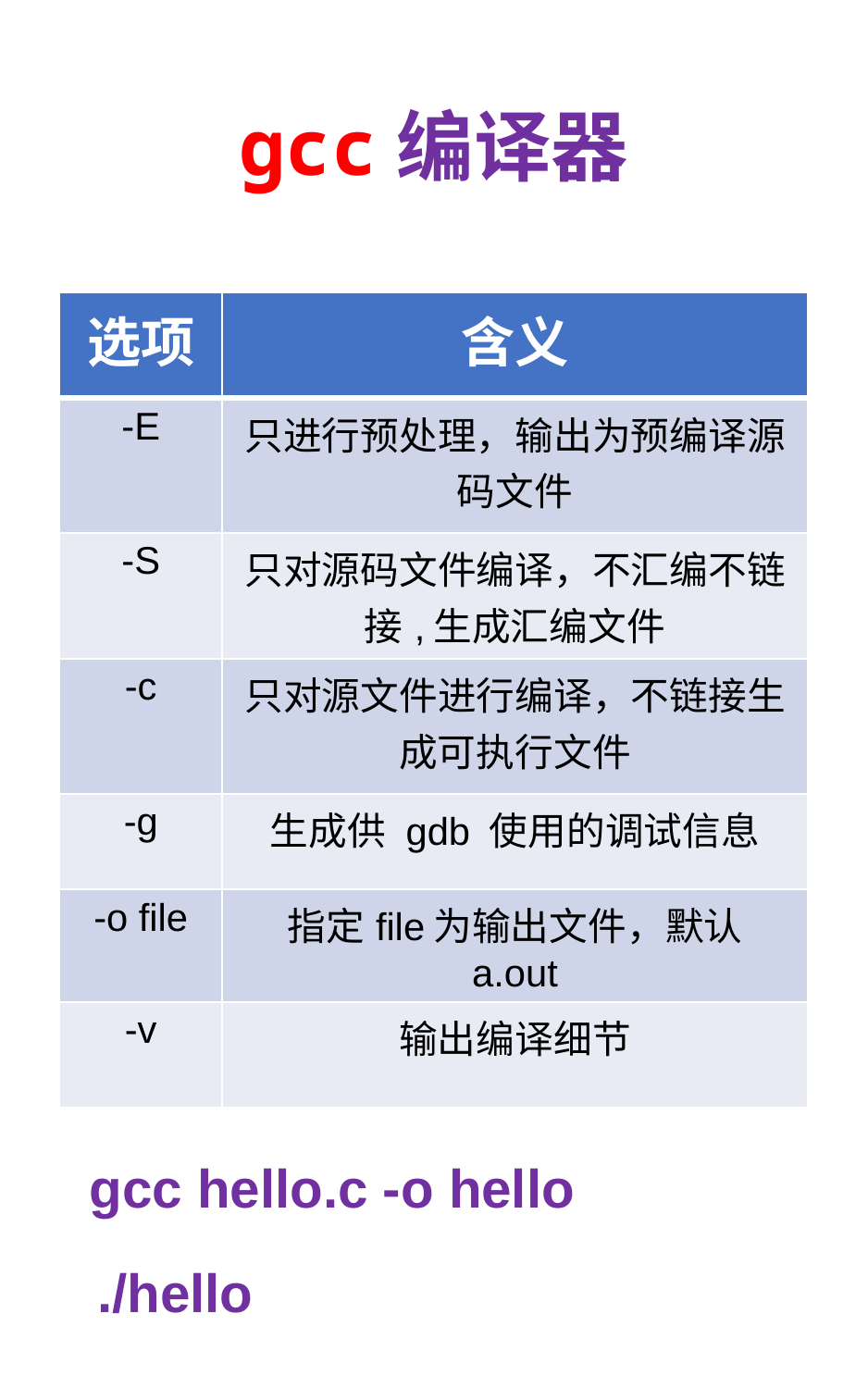

# gcc编译器
| 选项 | 含义 |
| --- | --- |
| -E | 只进行预处理，输出为预编译源码文件 |
| -S | 只对源码文件编译，不汇编不链接,生成汇编文件 |
| -c | 只对源文件进行编译，不链接生成可执行文件 |
| -g | 生成供 gdb 使用的调试信息 |
| -o file | 指定file为输出文件，默认 a.out |
| -v | 输出编译细节 |
gcc hello.c -o hello
./hello